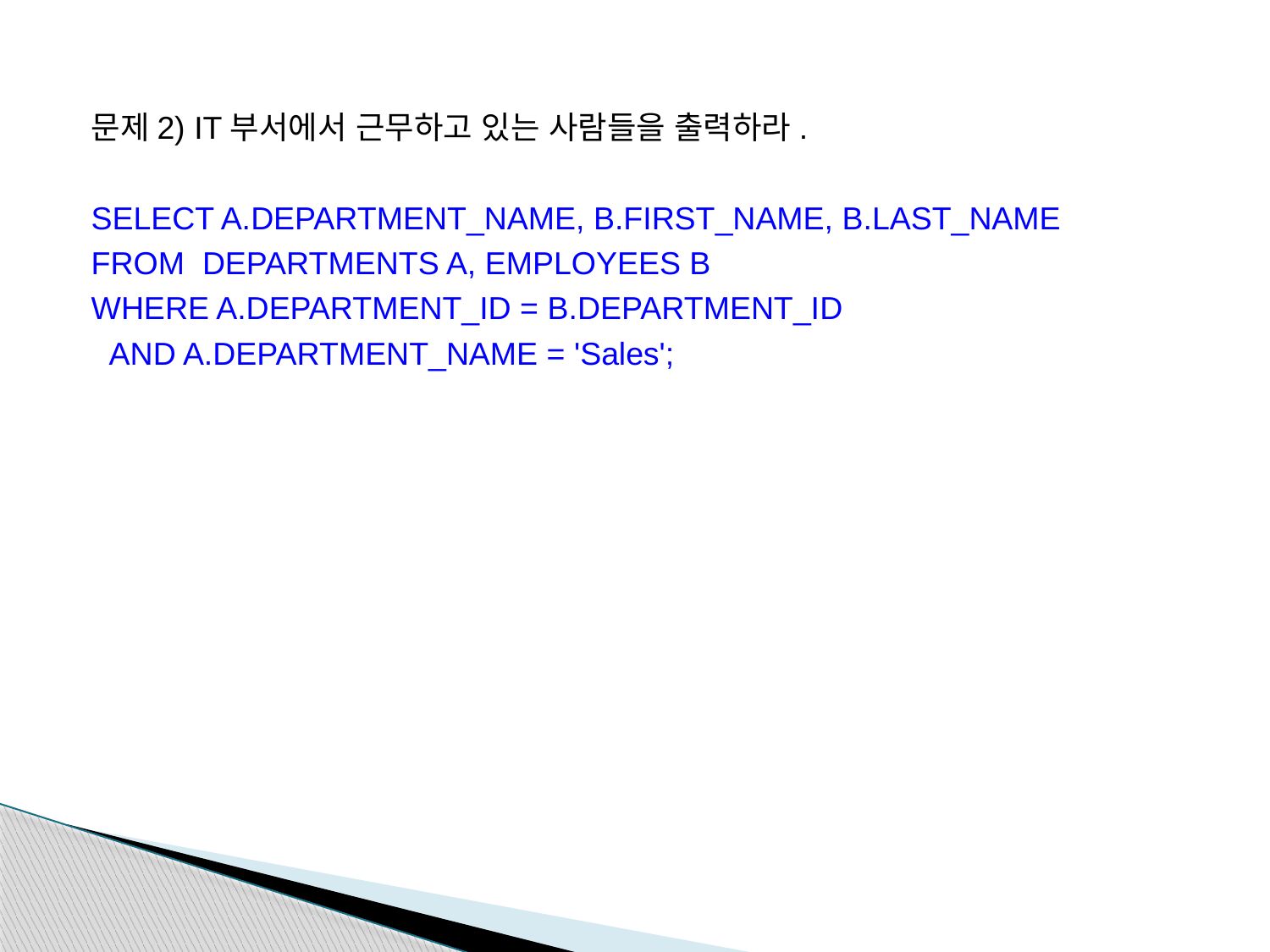

문제2) IT부서에서 근무하고 있는 사람들을 출력하라.

SELECT A.DEPARTMENT_NAME, B.FIRST_NAME, B.LAST_NAME
FROM  DEPARTMENTS A, EMPLOYEES B
WHERE A.DEPARTMENT_ID = B.DEPARTMENT_ID
  AND A.DEPARTMENT_NAME = 'Sales';